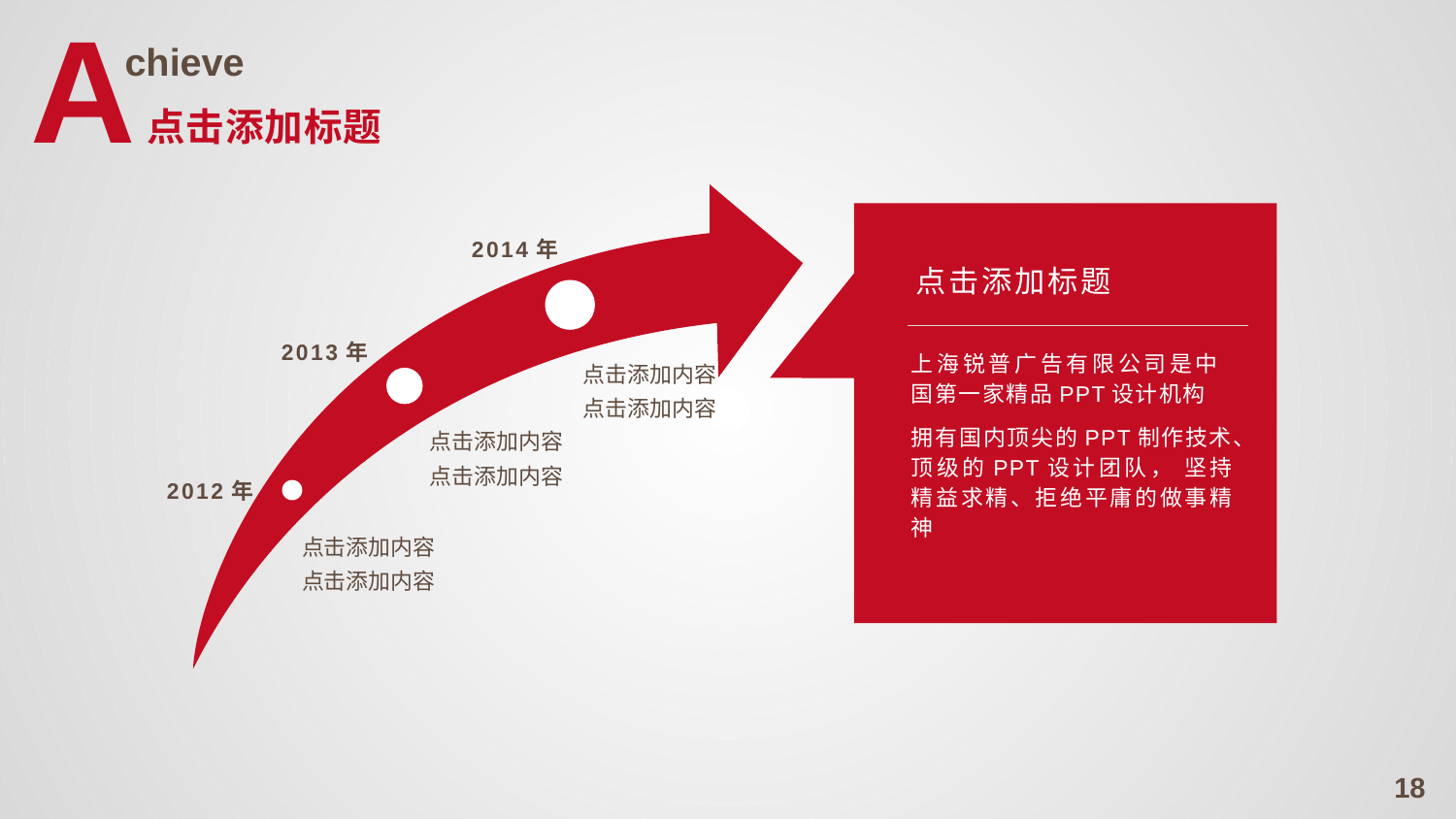

A
chieve
点击添加标题

2014年
点击添加内容
点击添加内容

点击添加标题

2013年
点击添加内容
点击添加内容

上海锐普广告有限公司是中国第一家精品PPT设计机构

拥有国内顶尖的PPT制作技术、顶级的PPT设计团队， 坚持精益求精、拒绝平庸的做事精神
2012年
点击添加内容
点击添加内容

18